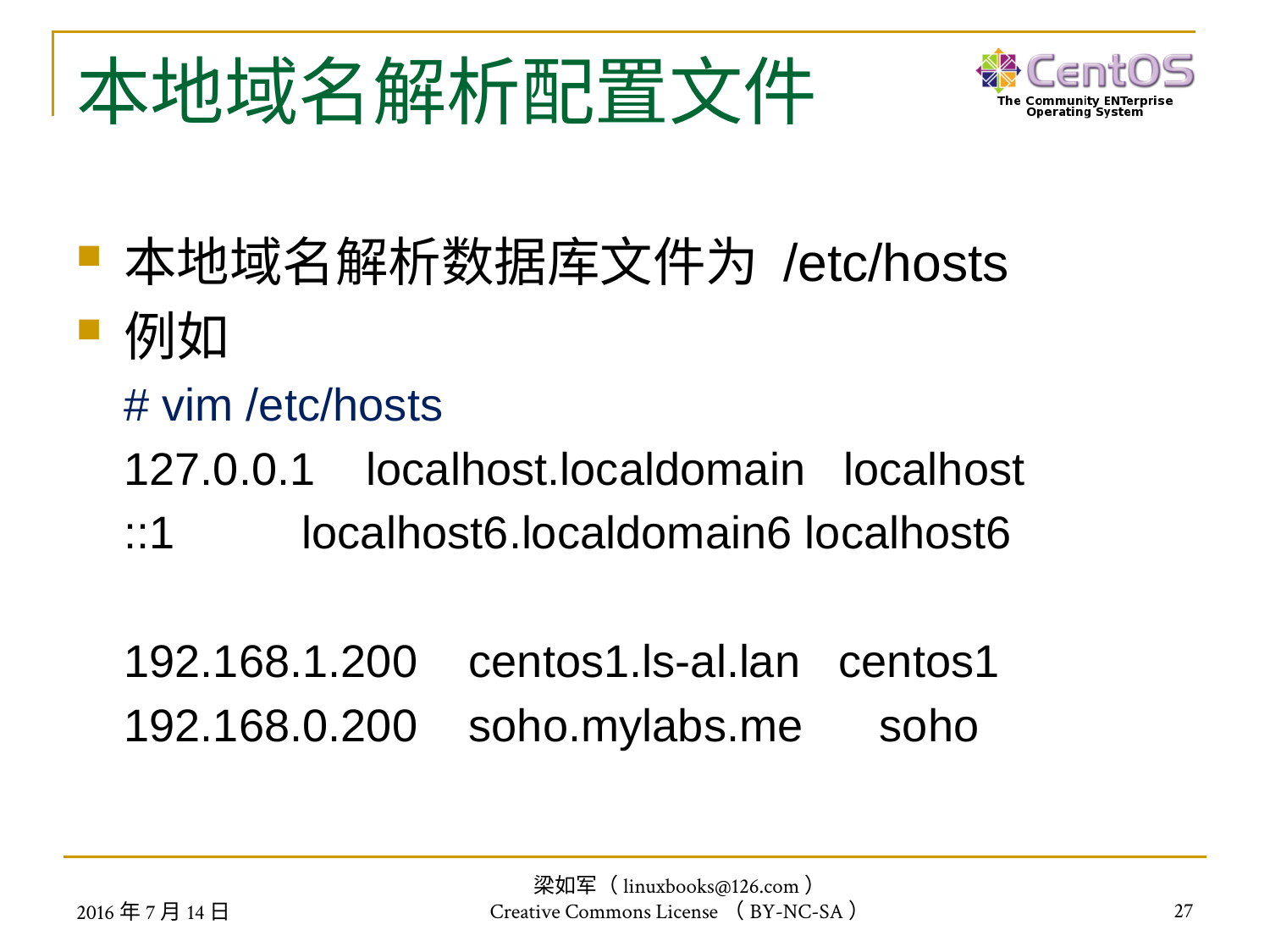

# 本地域名解析配置文件
本地域名解析数据库文件为 /etc/hosts
例如
# vim /etc/hosts
127.0.0.1    localhost.localdomain   localhost
::1          localhost6.localdomain6 localhost6

192.168.1.200    centos1.ls-al.lan   centos1
192.168.0.200    soho.mylabs.me      soho
梁如军（linuxbooks@126.com）
Creative Commons License（BY-NC-SA）
2016年7月14日
27